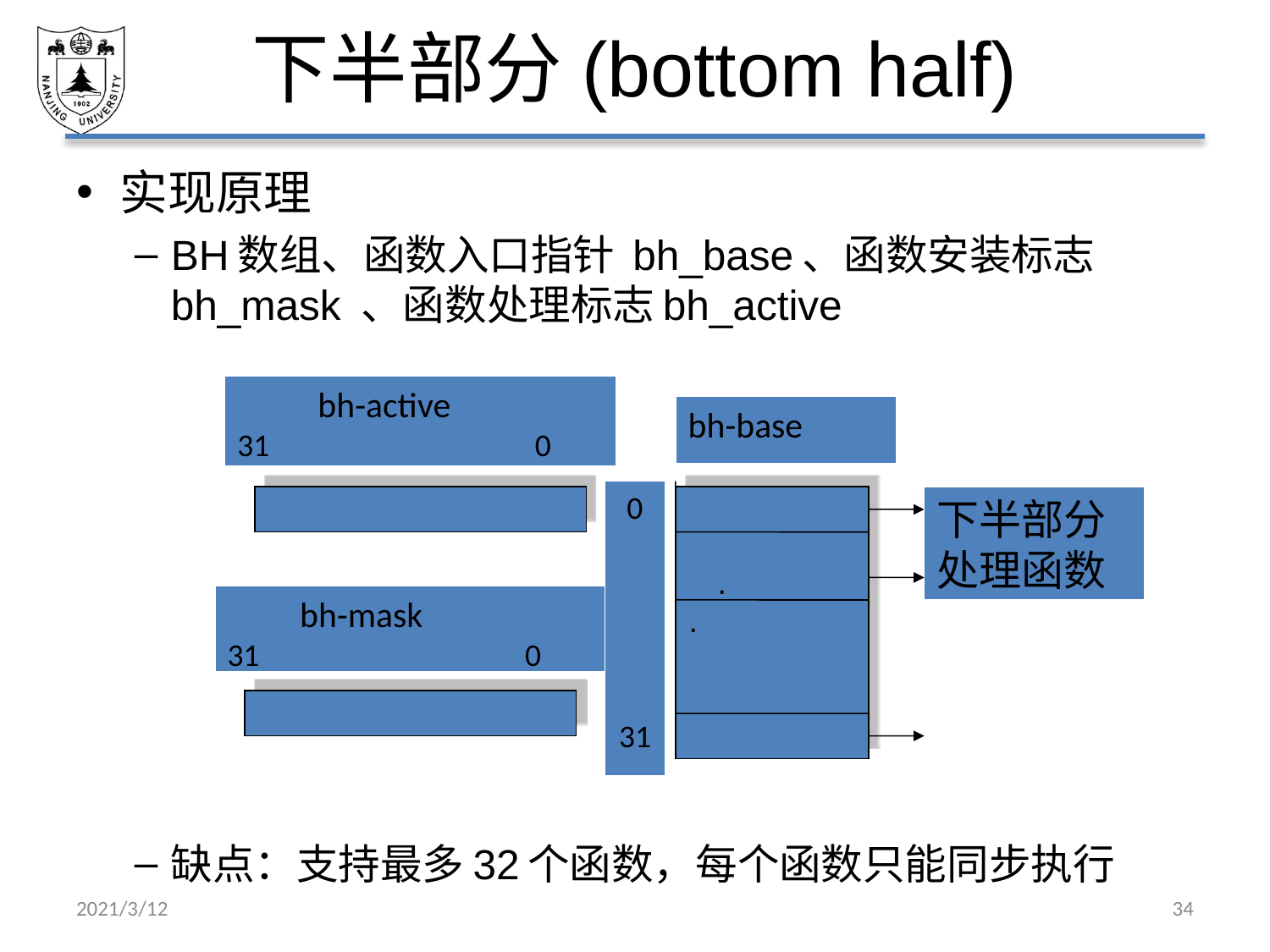

# 下半部分(bottom half)
实现原理
BH数组、函数入口指针 bh_base、函数安装标志bh_mask 、函数处理标志bh_active

缺点：支持最多32个函数，每个函数只能同步执行
          bh-active
31                                     0
bh-base
0

31

    ·
·

下半部分
处理函数

         bh-mask
31                                     0
2021/3/12
34